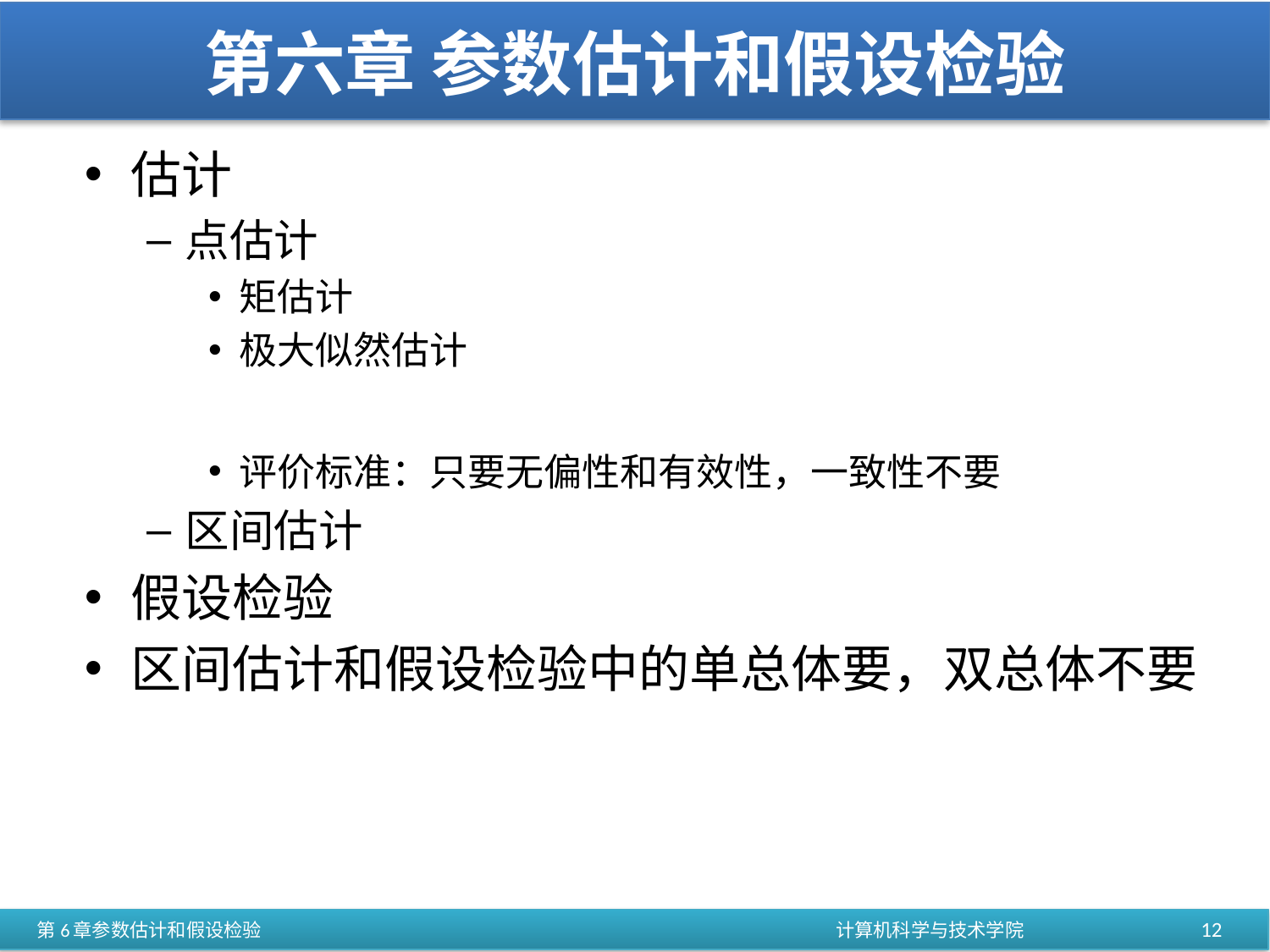

# 第六章 参数估计和假设检验
估计
点估计
矩估计
极大似然估计

评价标准：只要无偏性和有效性，一致性不要
区间估计
假设检验
区间估计和假设检验中的单总体要，双总体不要